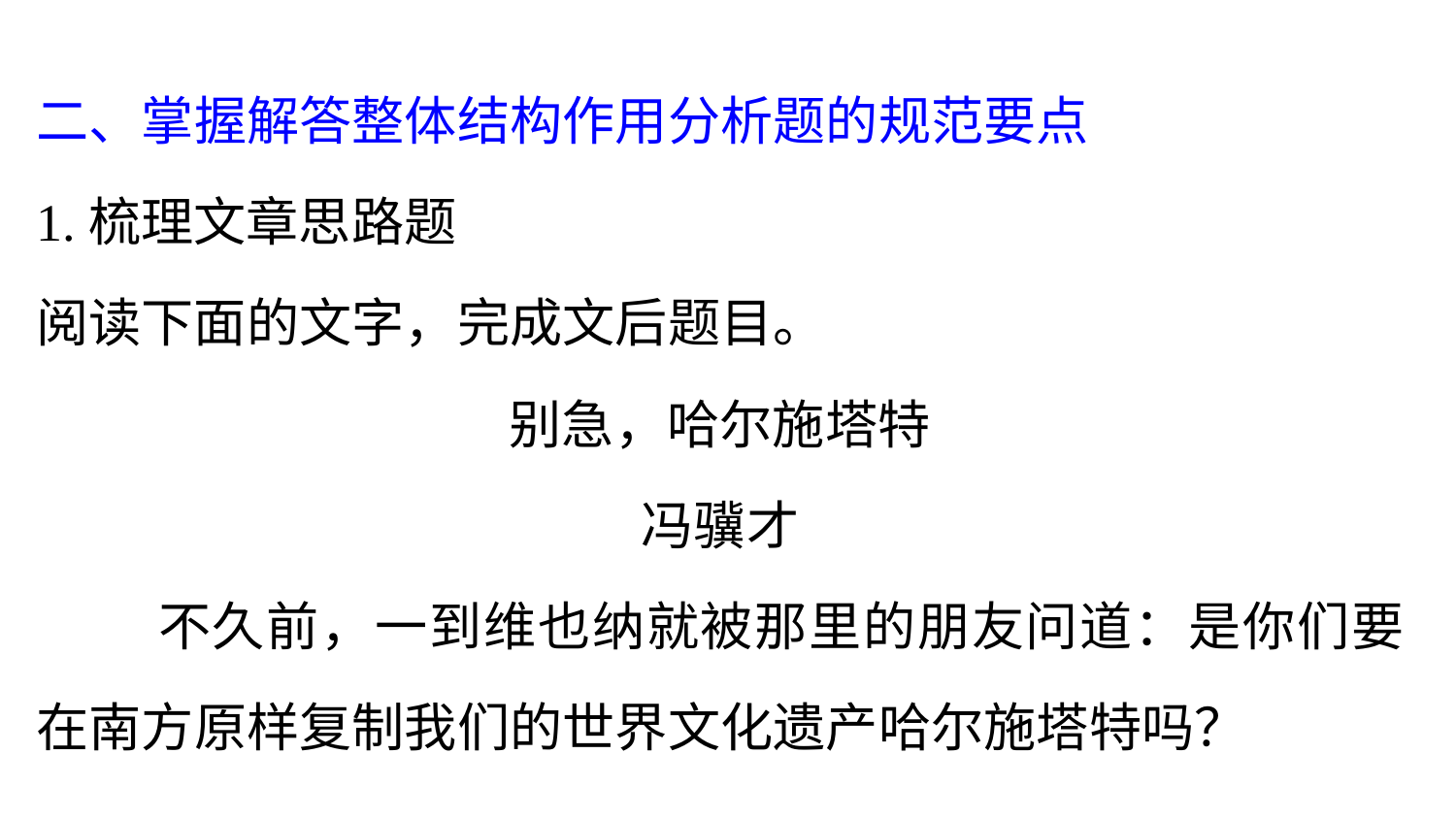

二、掌握解答整体结构作用分析题的规范要点
1.梳理文章思路题
阅读下面的文字，完成文后题目。
别急，哈尔施塔特
冯骥才
        不久前，一到维也纳就被那里的朋友问道：是你们要在南方原样复制我们的世界文化遗产哈尔施塔特吗？